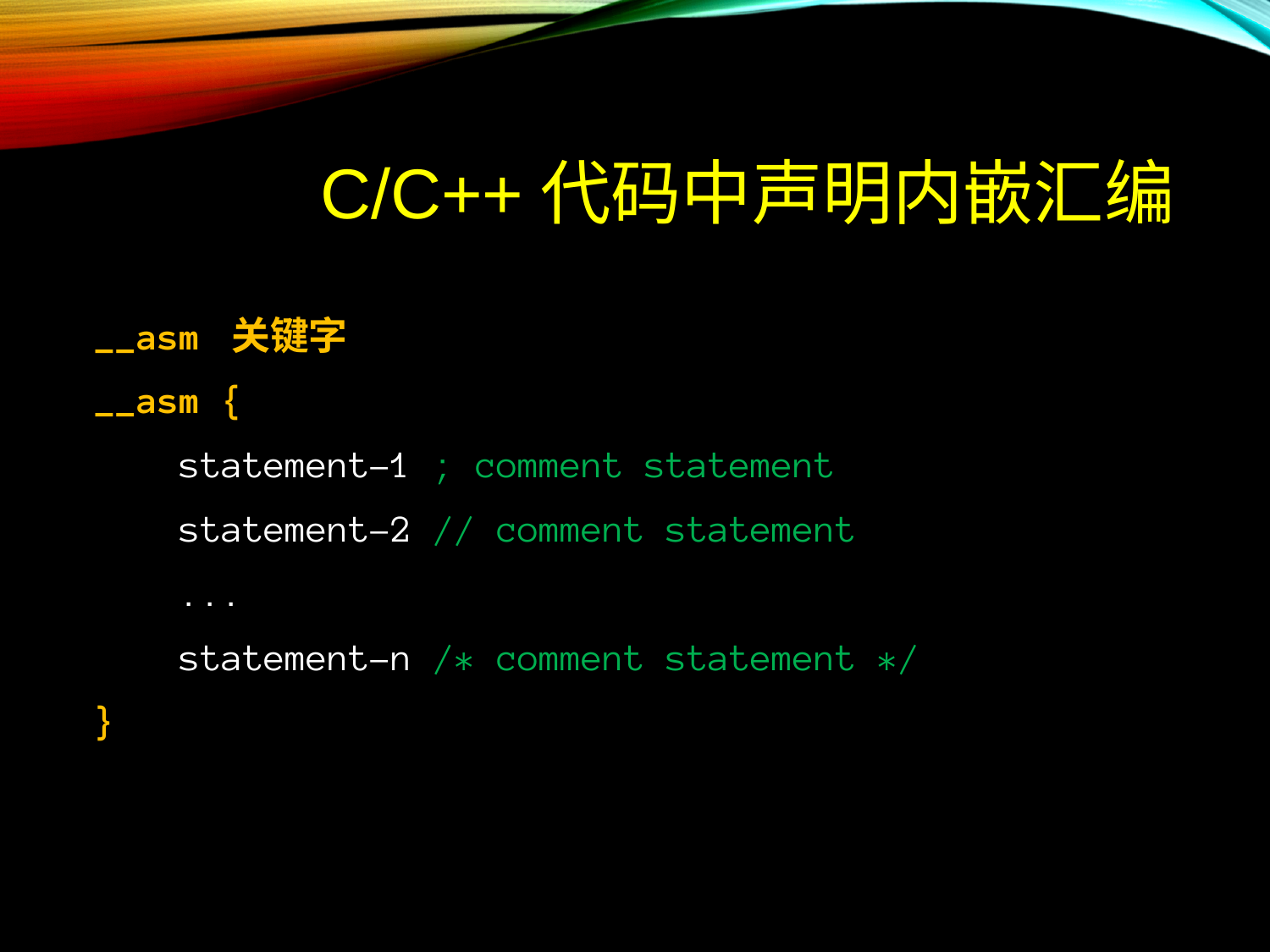

# C/C++代码中声明内嵌汇编
__asm 关键字
__asm {
    statement-1 ; comment statement
    statement-2 // comment statement
    ...
    statement-n /* comment statement */
}